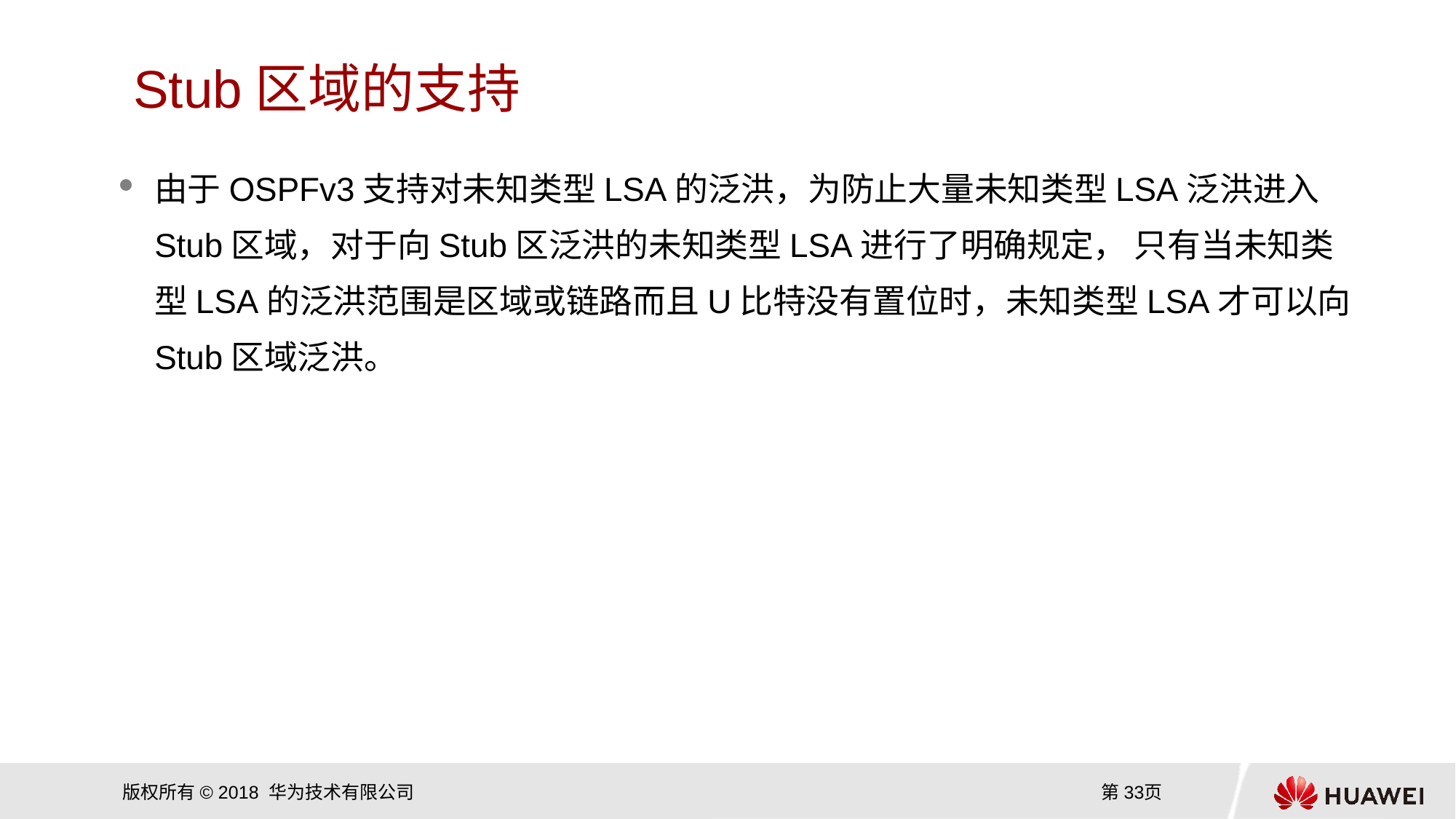

# Stub区域的支持
由于OSPFv3支持对未知类型LSA的泛洪，为防止大量未知类型LSA泛洪进入Stub区域，对于向Stub区泛洪的未知类型LSA进行了明确规定， 只有当未知类型LSA的泛洪范围是区域或链路而且U比特没有置位时，未知类型LSA才可以向Stub区域泛洪。